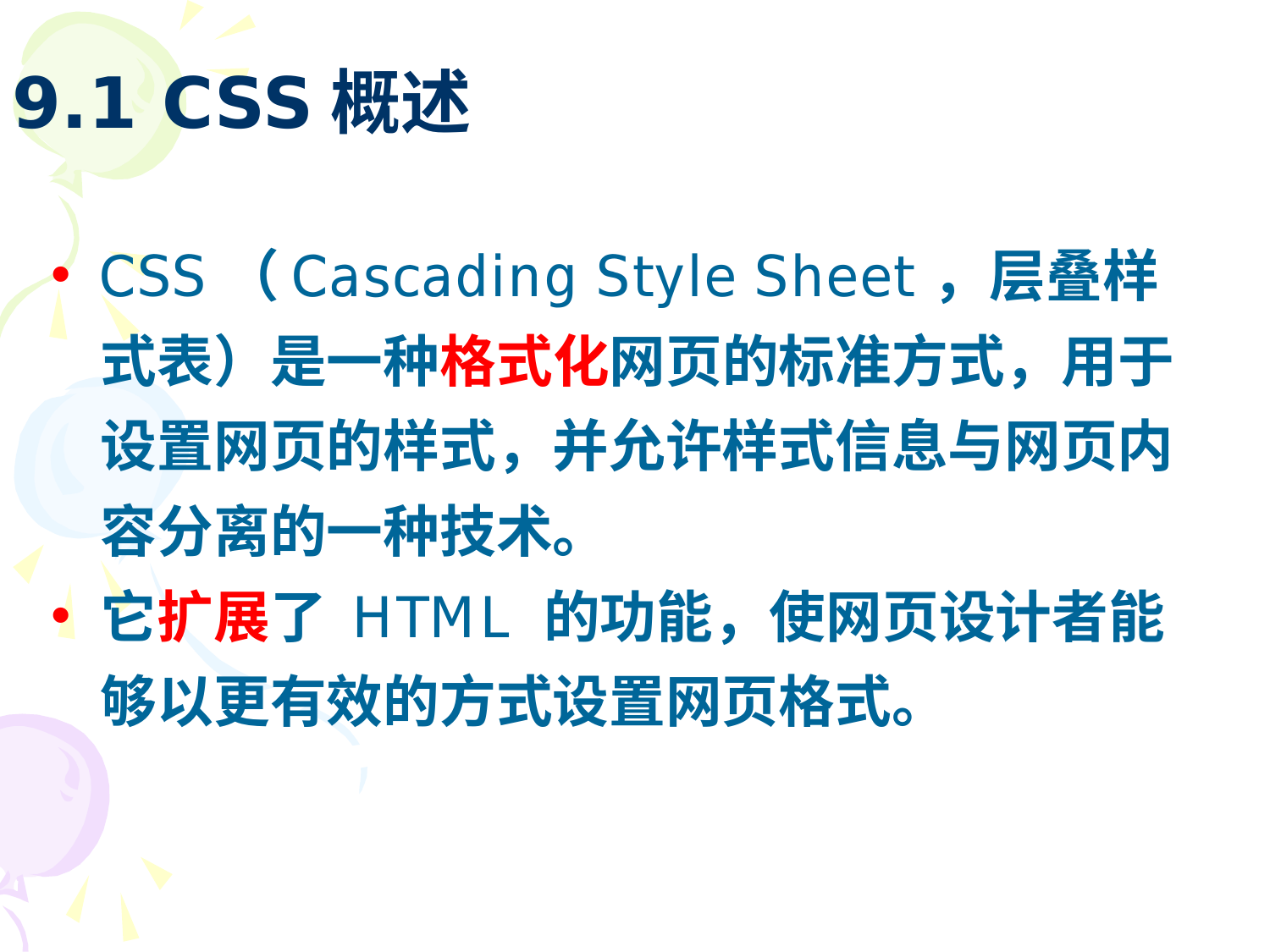

# 9.1 CSS概述
CSS（Cascading Style Sheet，层叠样式表）是一种格式化网页的标准方式，用于设置网页的样式，并允许样式信息与网页内容分离的一种技术。
它扩展了 HTML 的功能，使网页设计者能够以更有效的方式设置网页格式。